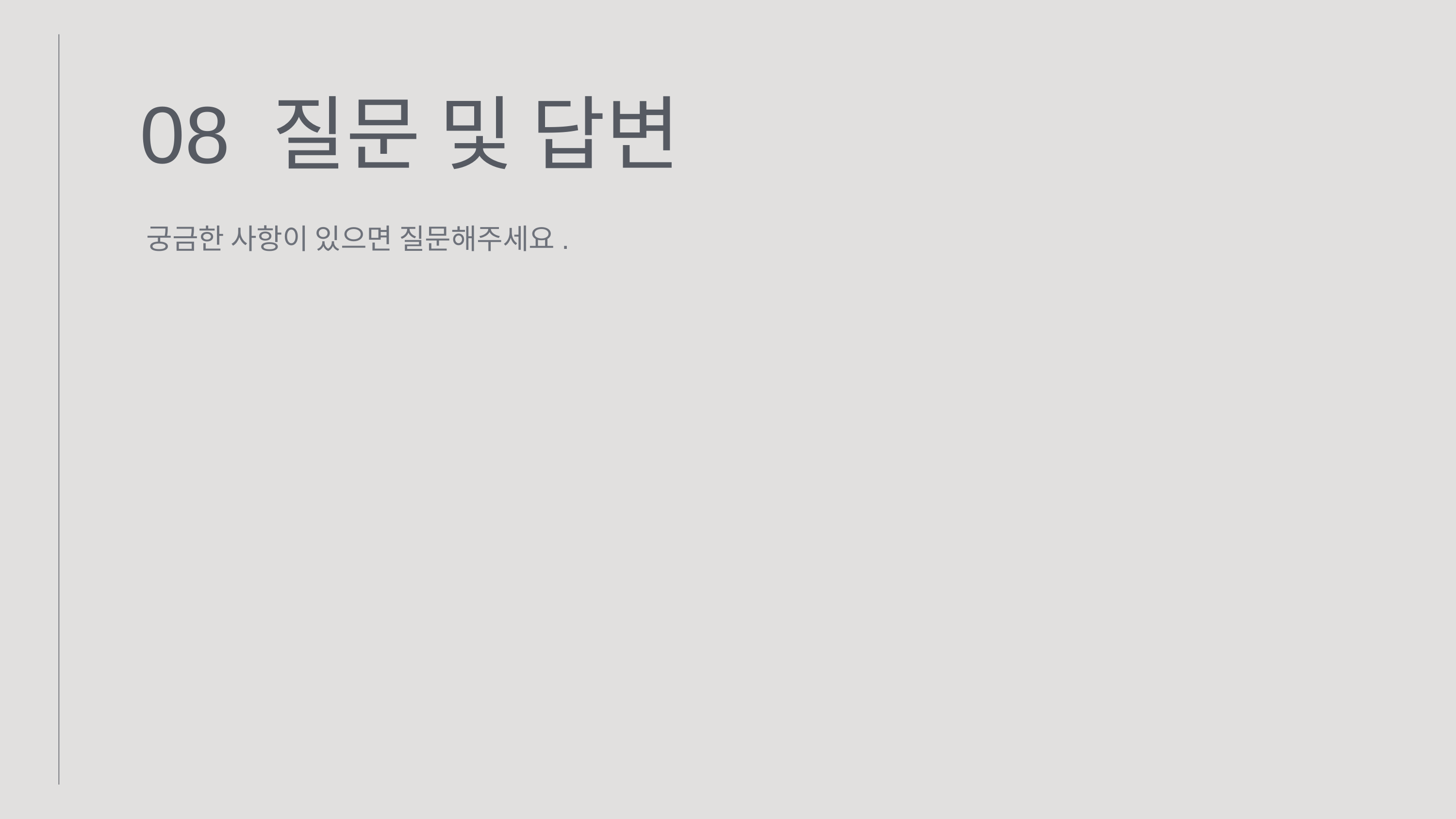

08 질문 및 답변
궁금한 사항이 있으면 질문해주세요.